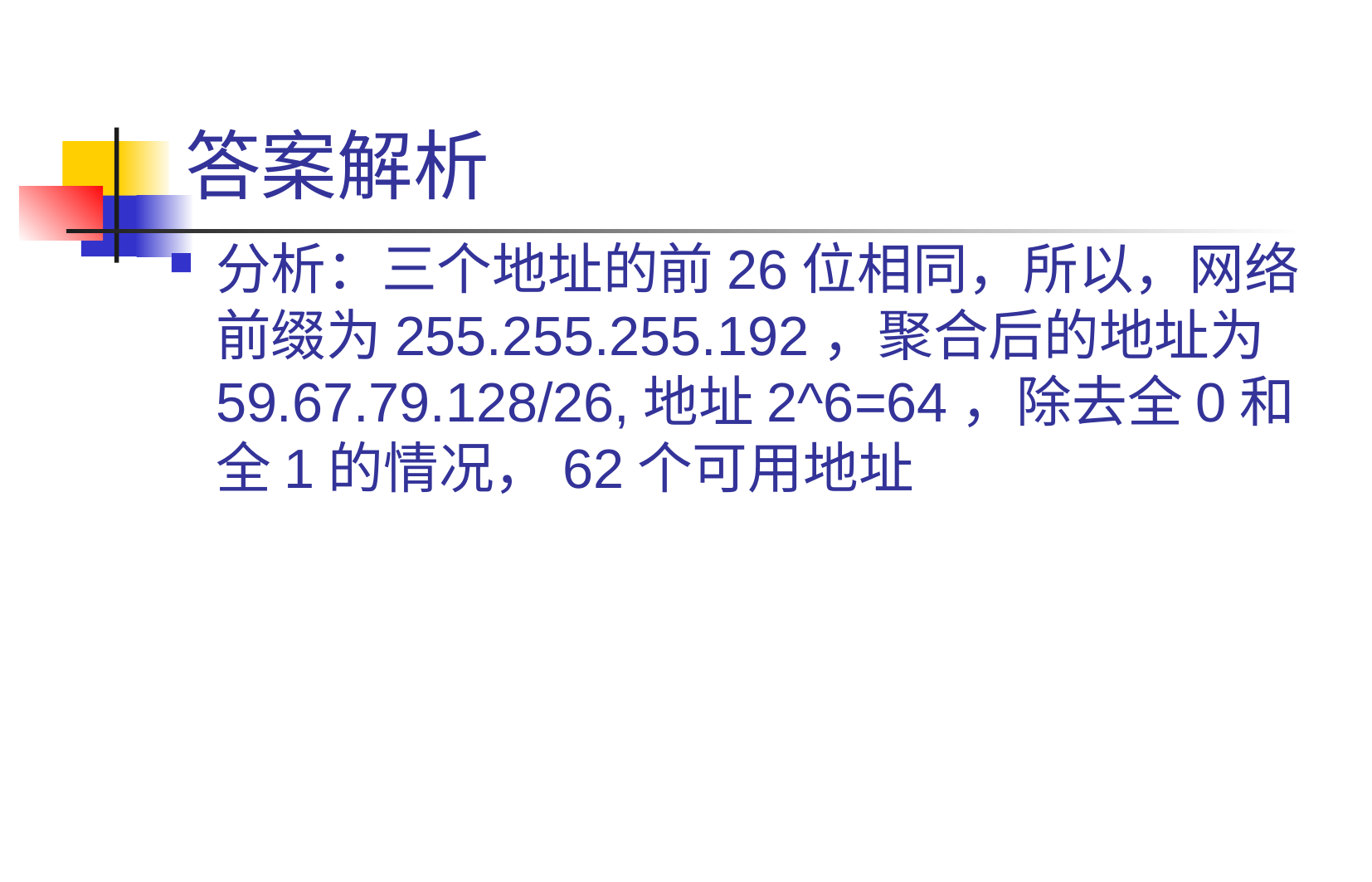

# 答案解析
分析：三个地址的前26位相同，所以，网络前缀为255.255.255.192，聚合后的地址为59.67.79.128/26,地址2^6=64，除去全0和全1的情况，62个可用地址